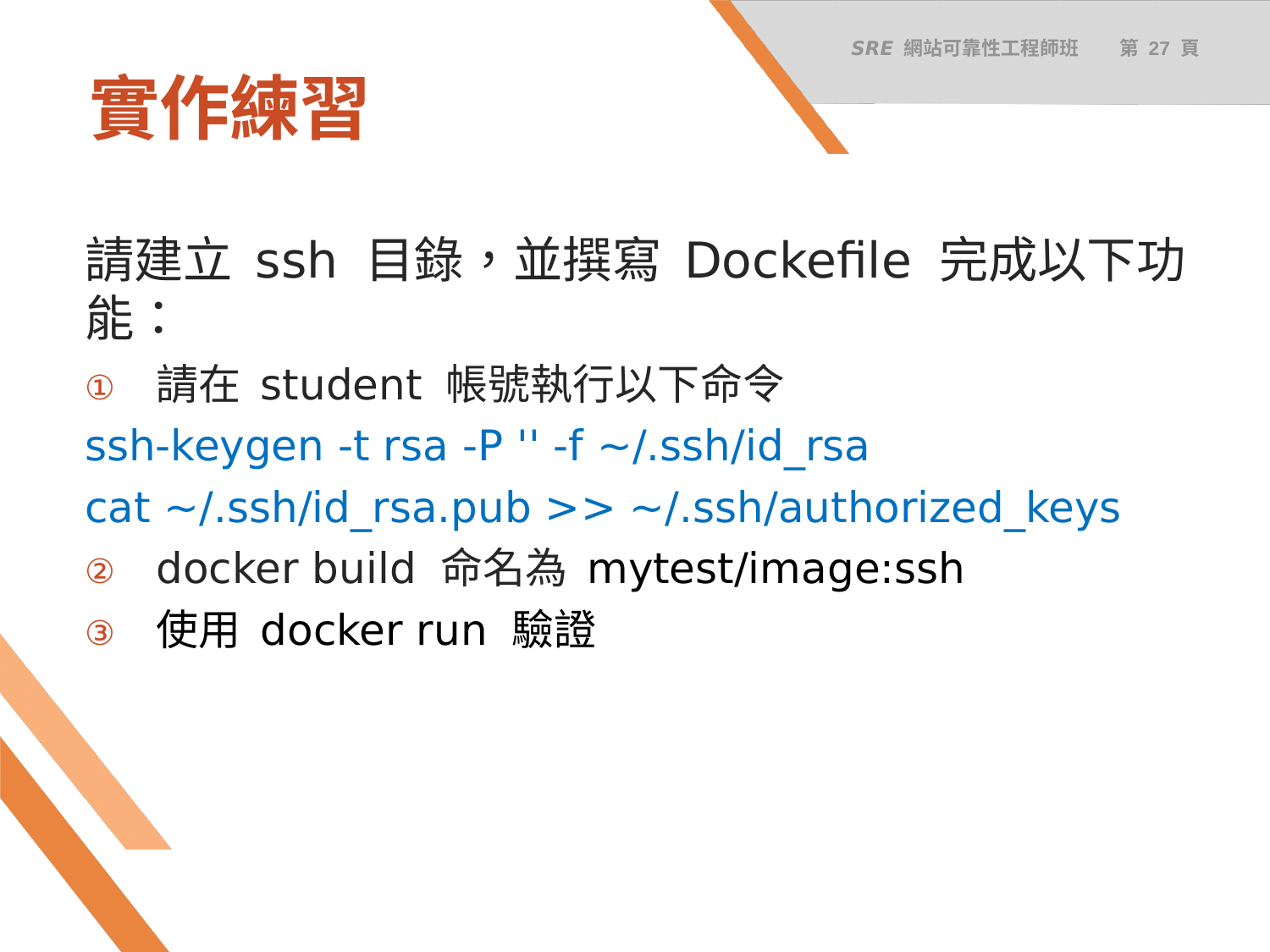

SRE 網站可靠性工程師班
第 27 頁
# 實作練習
請建立 ssh 目錄，並撰寫 Dockefile 完成以下功能：
請在 student 帳號執行以下命令
ssh-keygen -t rsa -P '' -f ~/.ssh/id_rsa
cat ~/.ssh/id_rsa.pub >> ~/.ssh/authorized_keys
docker build 命名為 mytest/image:ssh
使用 docker run 驗證